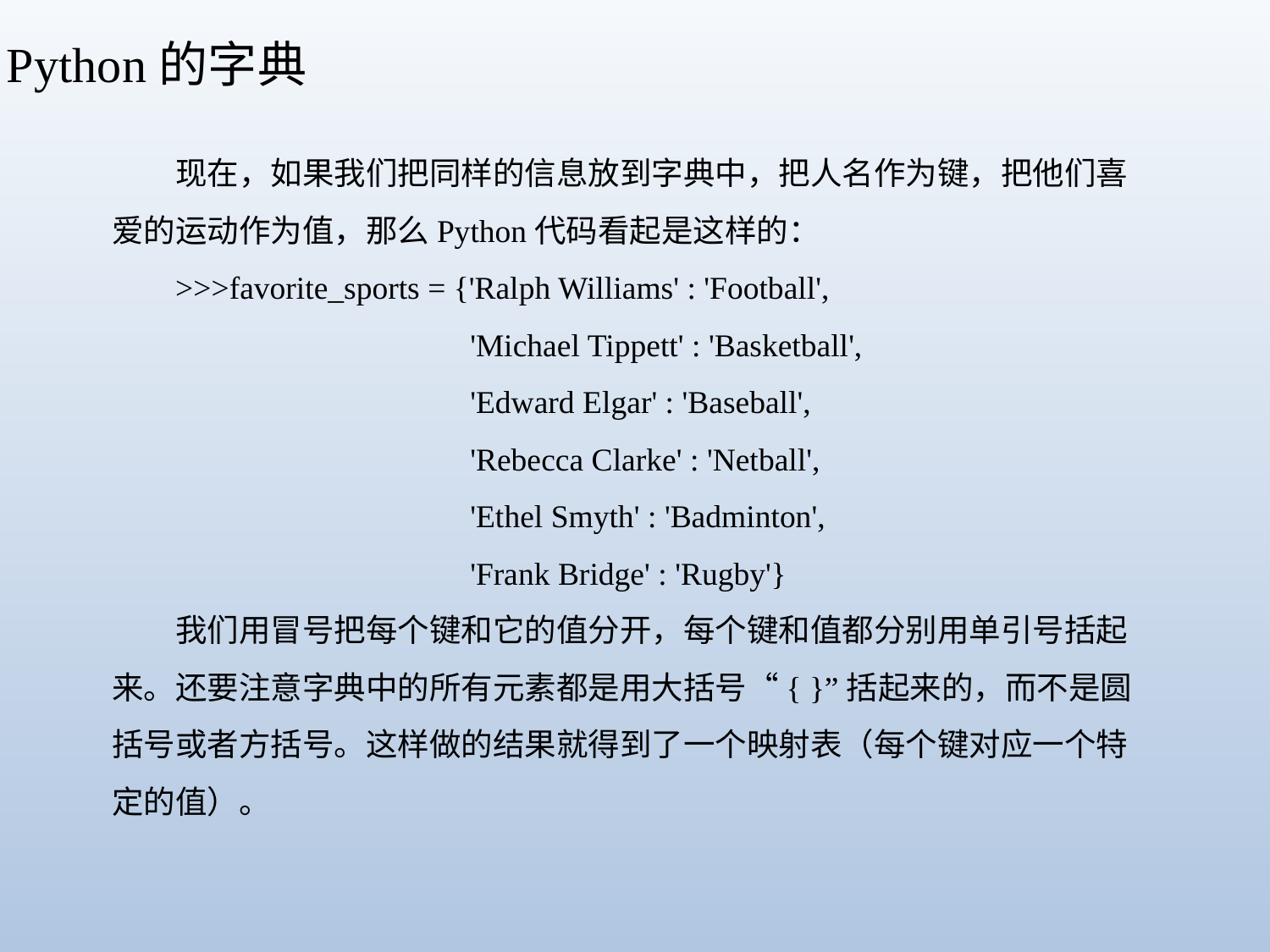

Python的字典
现在，如果我们把同样的信息放到字典中，把人名作为键，把他们喜爱的运动作为值，那么Python代码看起是这样的：
>>>favorite_sports = {'Ralph Williams' : 'Football',
		             'Michael Tippett' : 'Basketball',
		             'Edward Elgar' : 'Baseball',
		             'Rebecca Clarke' : 'Netball',
 		             'Ethel Smyth' : 'Badminton',
		             'Frank Bridge' : 'Rugby'}
我们用冒号把每个键和它的值分开，每个键和值都分别用单引号括起来。还要注意字典中的所有元素都是用大括号“{ }”括起来的，而不是圆括号或者方括号。这样做的结果就得到了一个映射表（每个键对应一个特定的值）。